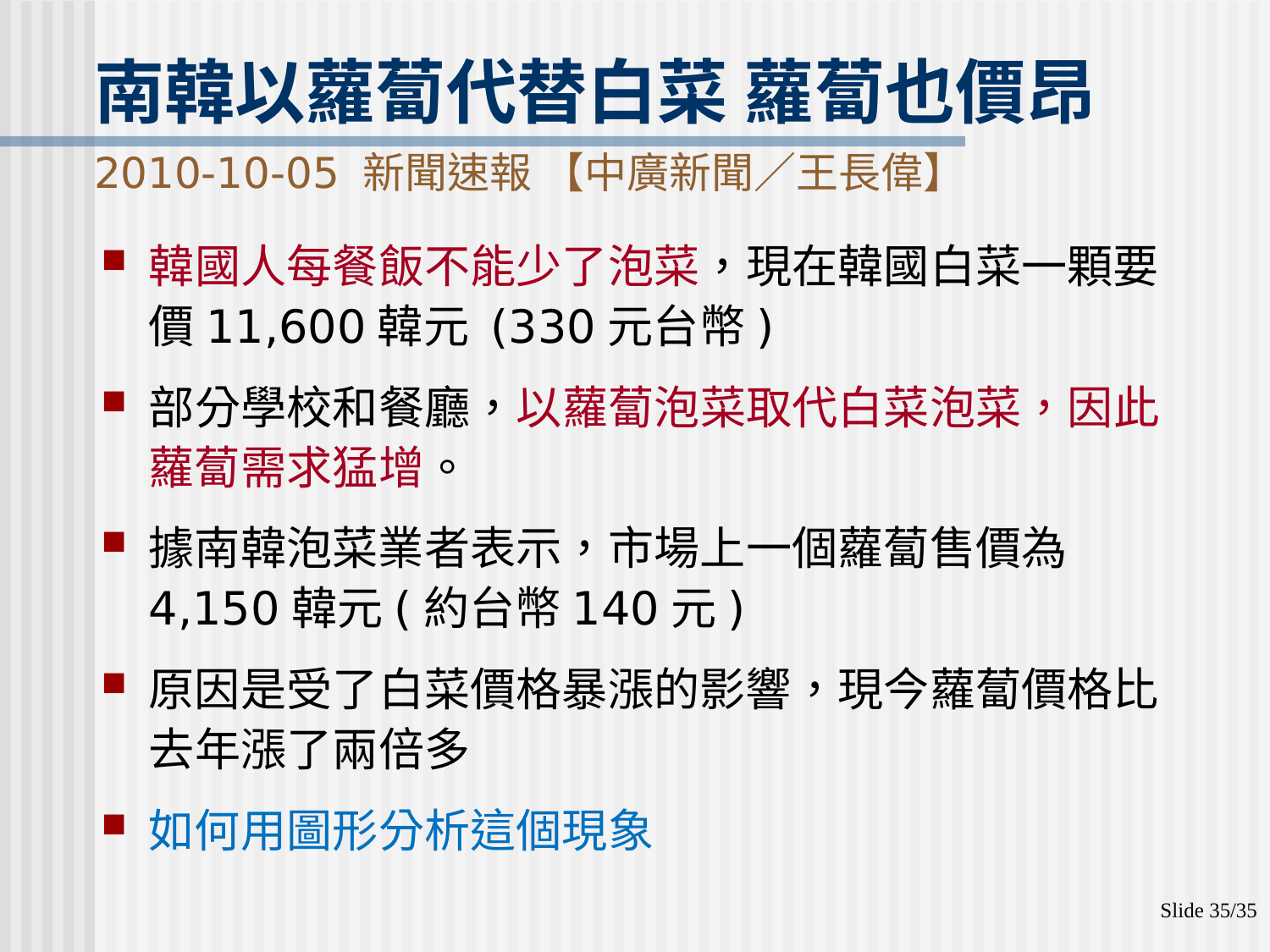

# 南韓以蘿蔔代替白菜 蘿蔔也價昂 2010-10-05 新聞速報 【中廣新聞／王長偉】
韓國人每餐飯不能少了泡菜，現在韓國白菜一顆要價11,600韓元 (330元台幣)
部分學校和餐廳，以蘿蔔泡菜取代白菜泡菜，因此蘿蔔需求猛增。
據南韓泡菜業者表示，市場上一個蘿蔔售價為4,150韓元(約台幣140元)
原因是受了白菜價格暴漲的影響，現今蘿蔔價格比去年漲了兩倍多
如何用圖形分析這個現象
Slide 35/35